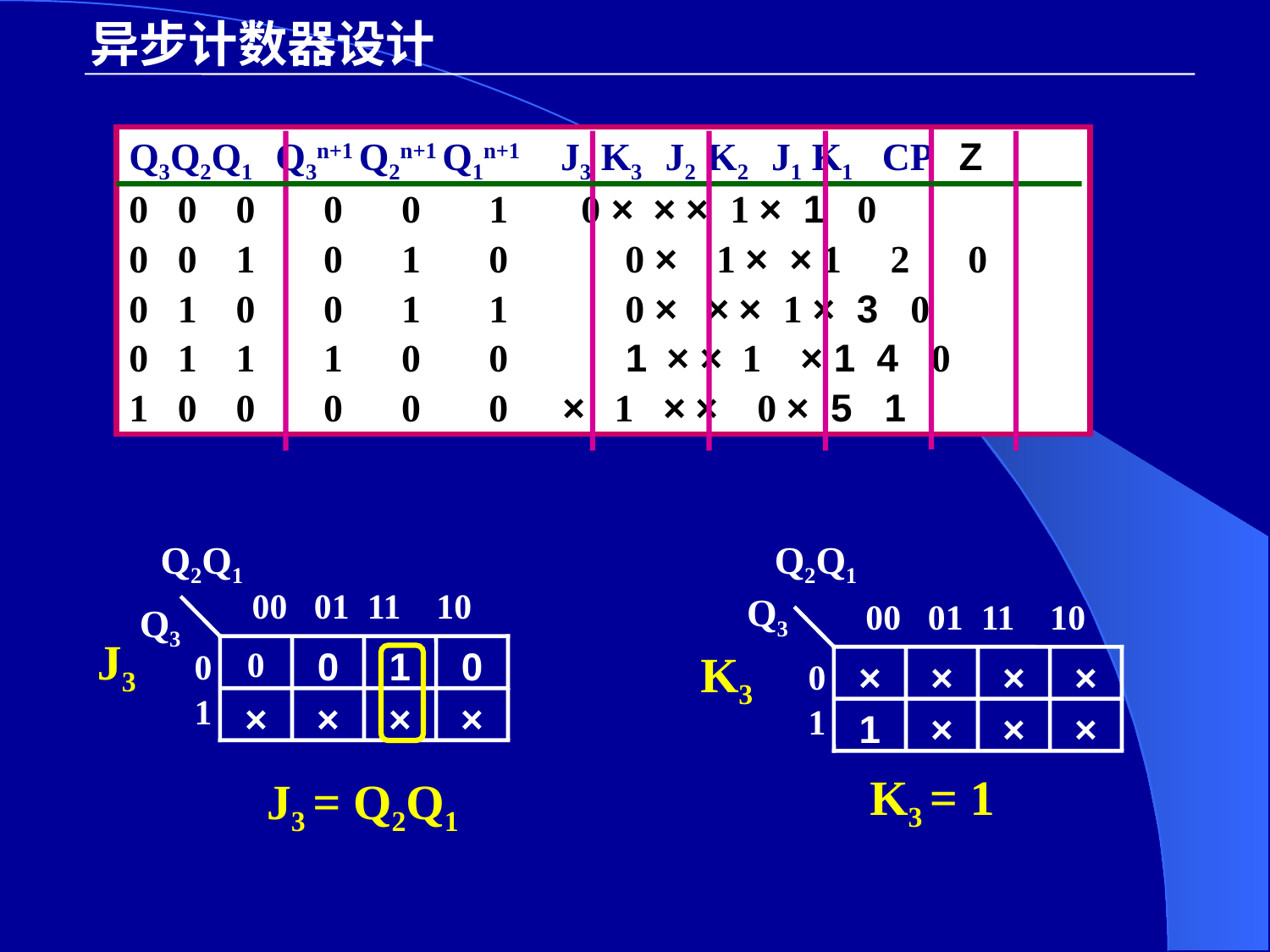

异步计数器设计

Q3Q2Q1    Q3n+1 Q2n+1 Q1n+1     J3 K3    J2  K2    J1 K1   CP   Z
0   0    0       0      0       1       0 ×  × ×  1 ×  1   0
0   0    1       0      1       0            0 ×    1 ×  × 1     2      0
0   1    0       0      1       1            0 ×   × ×  1 ×  3   0
0   1    1       1      0       0            1  × ×  1    × 1  4   0
1   0    0       0      0       0     ×   1   × ×    0 ×  5   1

Q2Q1
Q2Q1
00   01  11    10
Q3
00   01  11    10
Q3

J3
0

0

1

0

K3

×

×

×

×

0
1
0
1
×

×
×
×

1

×
×
×

K3 = 1
J3 = Q2Q1